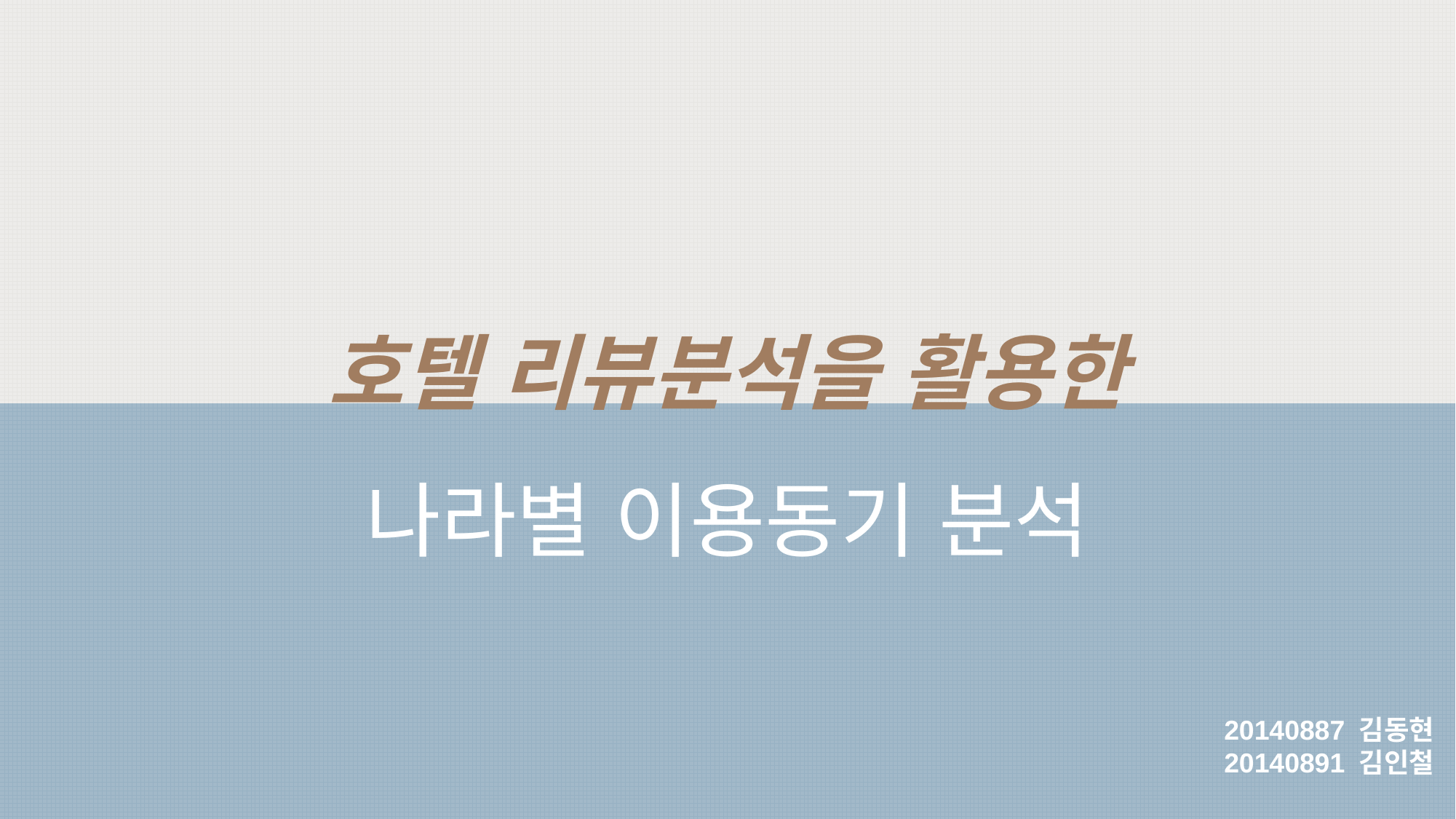

호텔 리뷰분석을 활용한
나라별 이용동기 분석

20140887 김동현
20140891 김인철